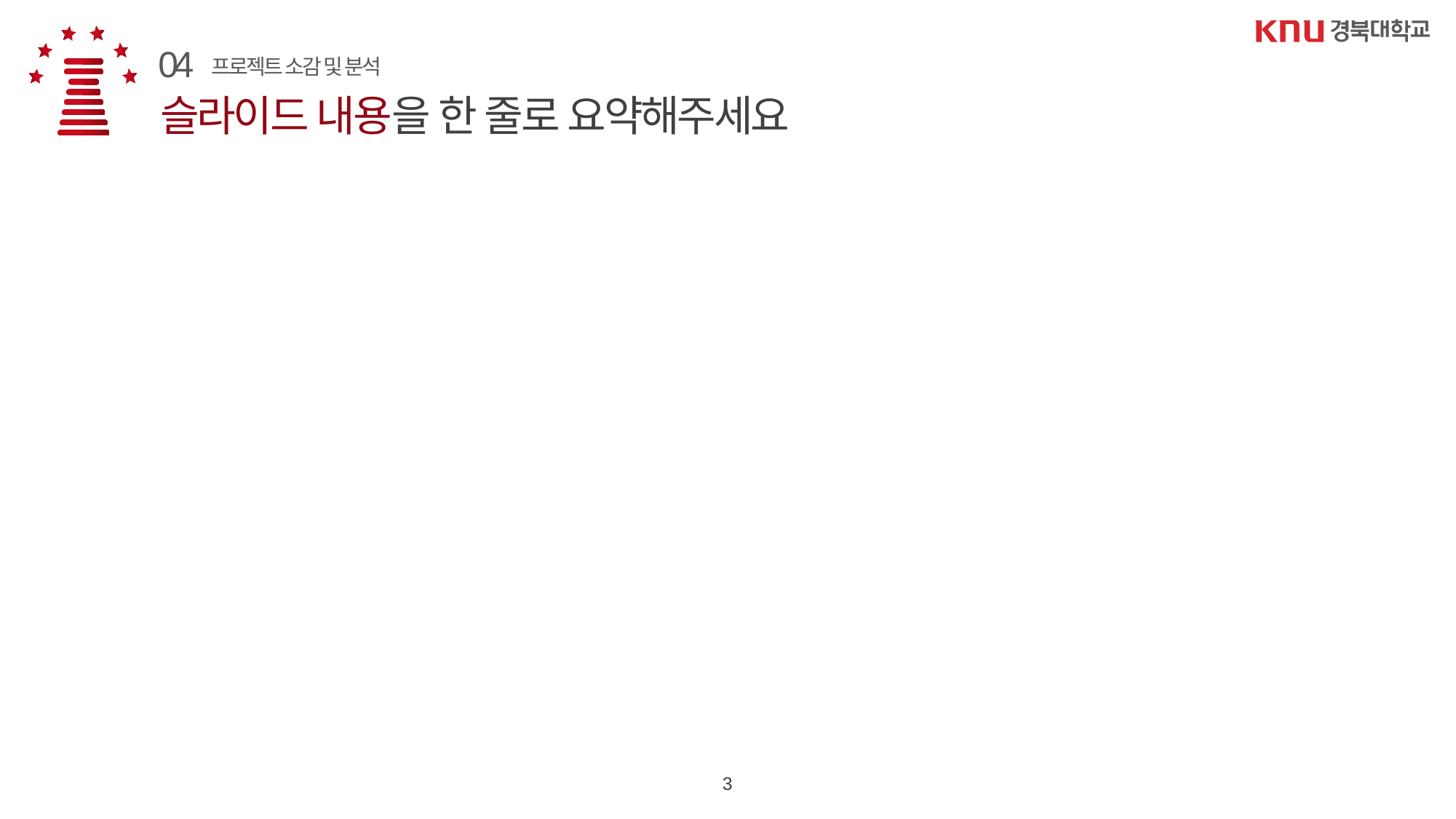

04
프로젝트 소감 및 분석
슬라이드 내용을 한 줄로 요약해주세요
3